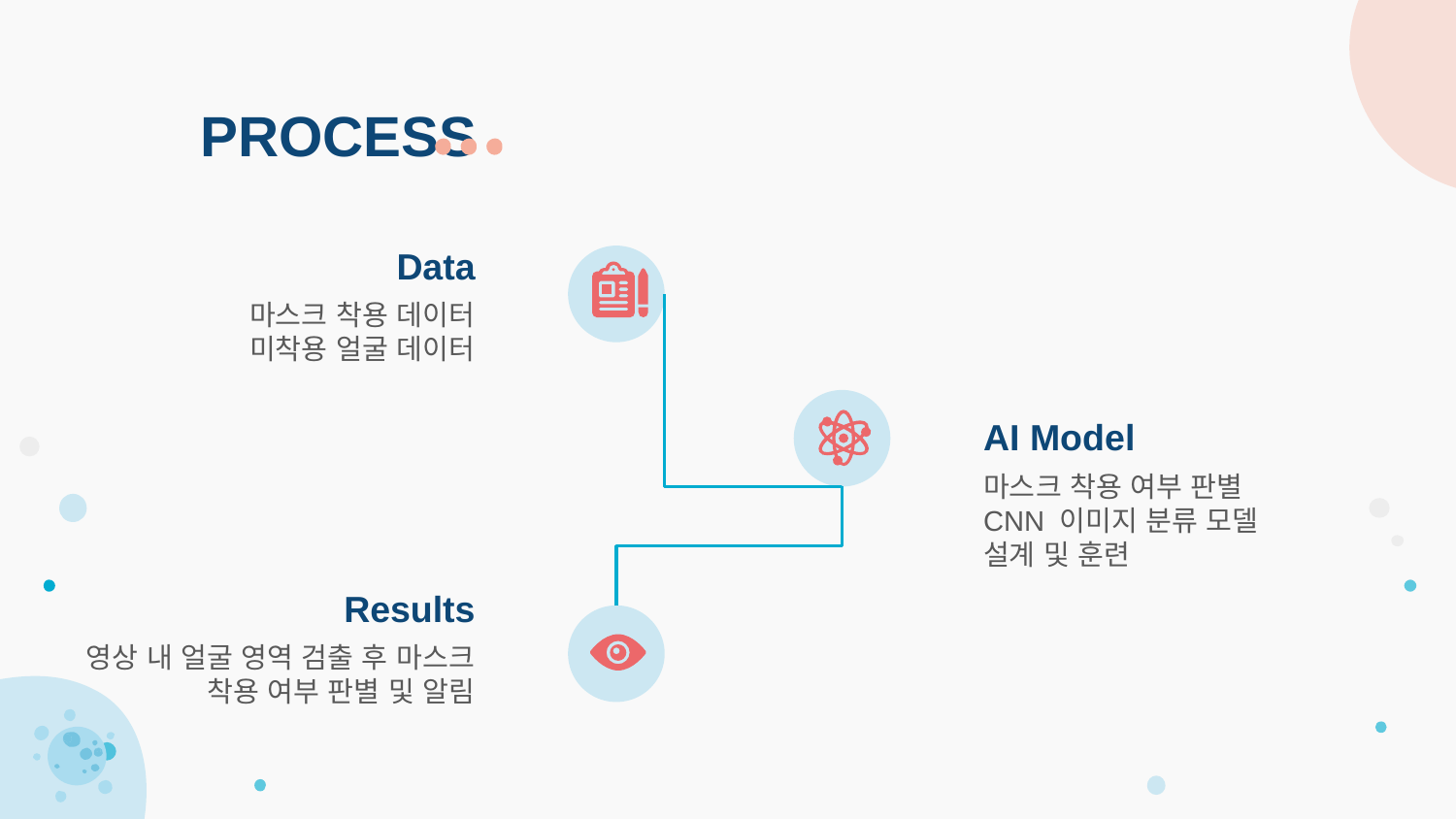

# PROCESS

Data

마스크 착용 데이터
 미착용 얼굴 데이터

AI Model
마스크 착용 여부 판별
CNN 이미지 분류 모델 설계 및 훈련
Results

영상 내 얼굴 영역 검출 후 마스크 착용 여부 판별 및 알림